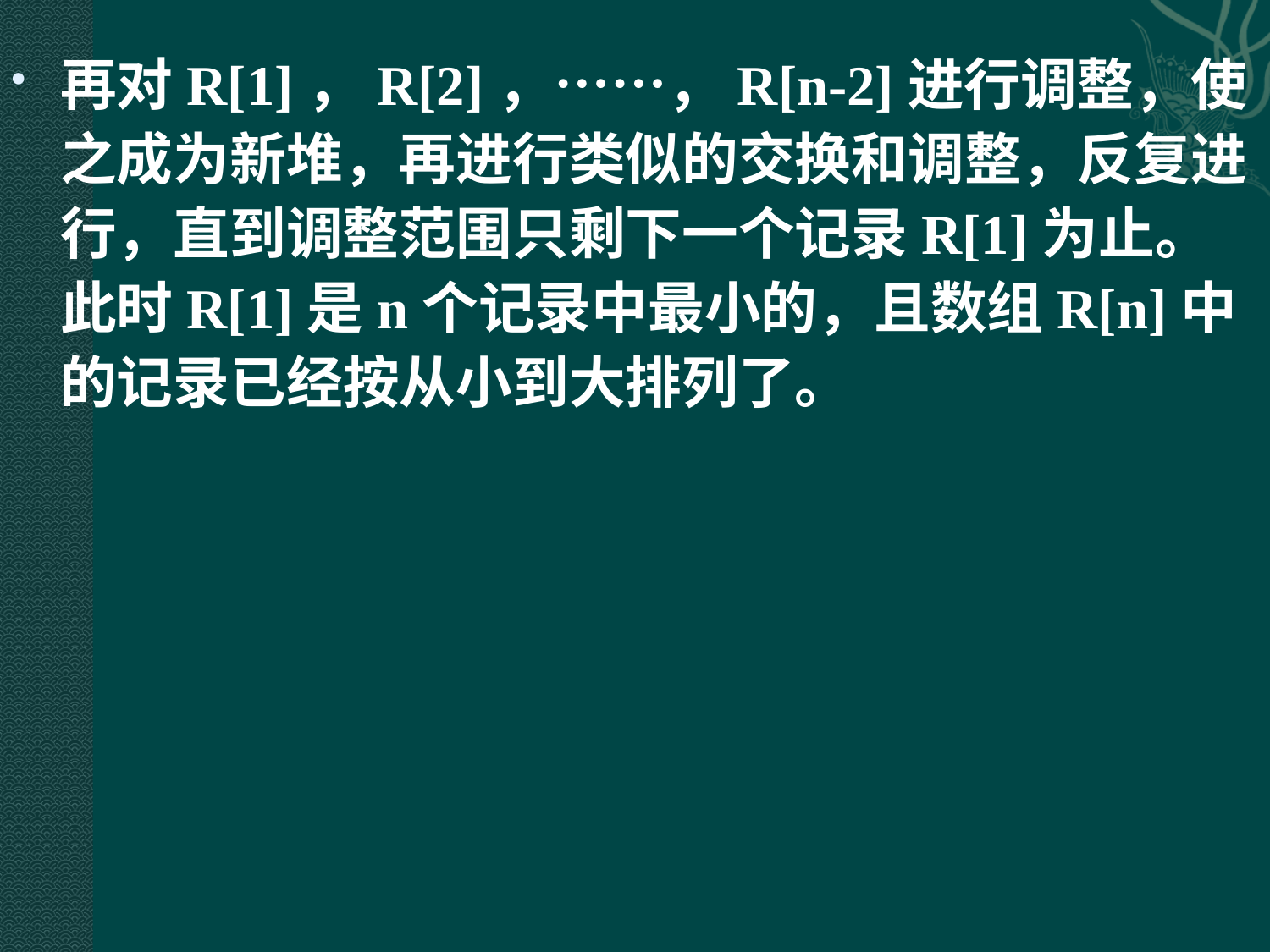

再对R[1]，R[2]，……，R[n-2]进行调整，使之成为新堆，再进行类似的交换和调整，反复进行，直到调整范围只剩下一个记录R[1]为止。此时R[1]是n个记录中最小的，且数组R[n]中的记录已经按从小到大排列了。